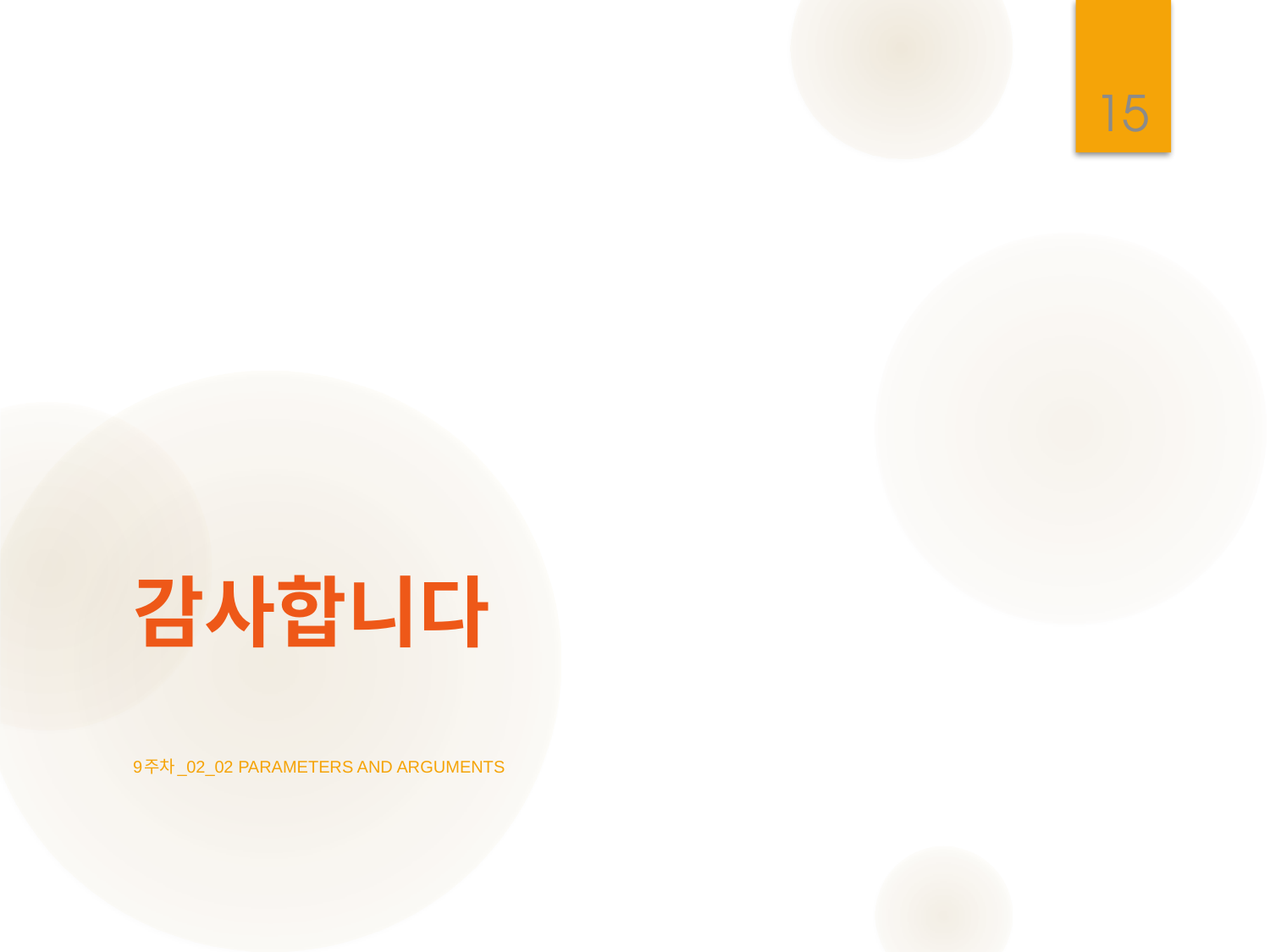

15
# 감사합니다

9주차_02_02 Parameters and Arguments